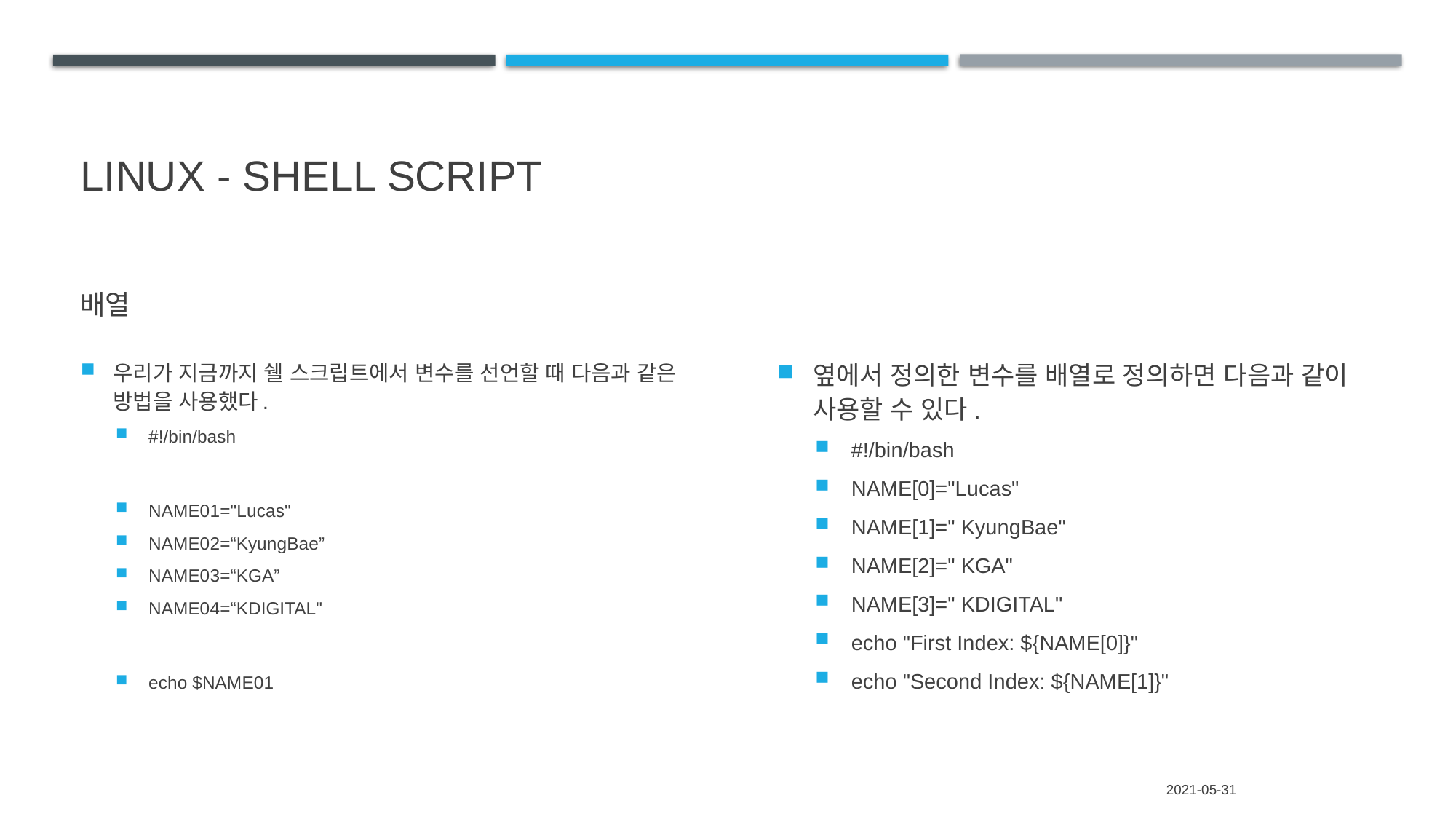

# Linux - shell script
배열
우리가 지금까지 쉘 스크립트에서 변수를 선언할 때 다음과 같은 방법을 사용했다.
#!/bin/bash

NAME01="Lucas"
NAME02=“KyungBae”
NAME03=“KGA”
NAME04=“KDIGITAL"

echo $NAME01
옆에서 정의한 변수를 배열로 정의하면 다음과 같이 사용할 수 있다.
#!/bin/bash
NAME[0]="Lucas"
NAME[1]=" KyungBae"
NAME[2]=" KGA"
NAME[3]=" KDIGITAL"
echo "First Index: ${NAME[0]}"
echo "Second Index: ${NAME[1]}"
2021-05-31